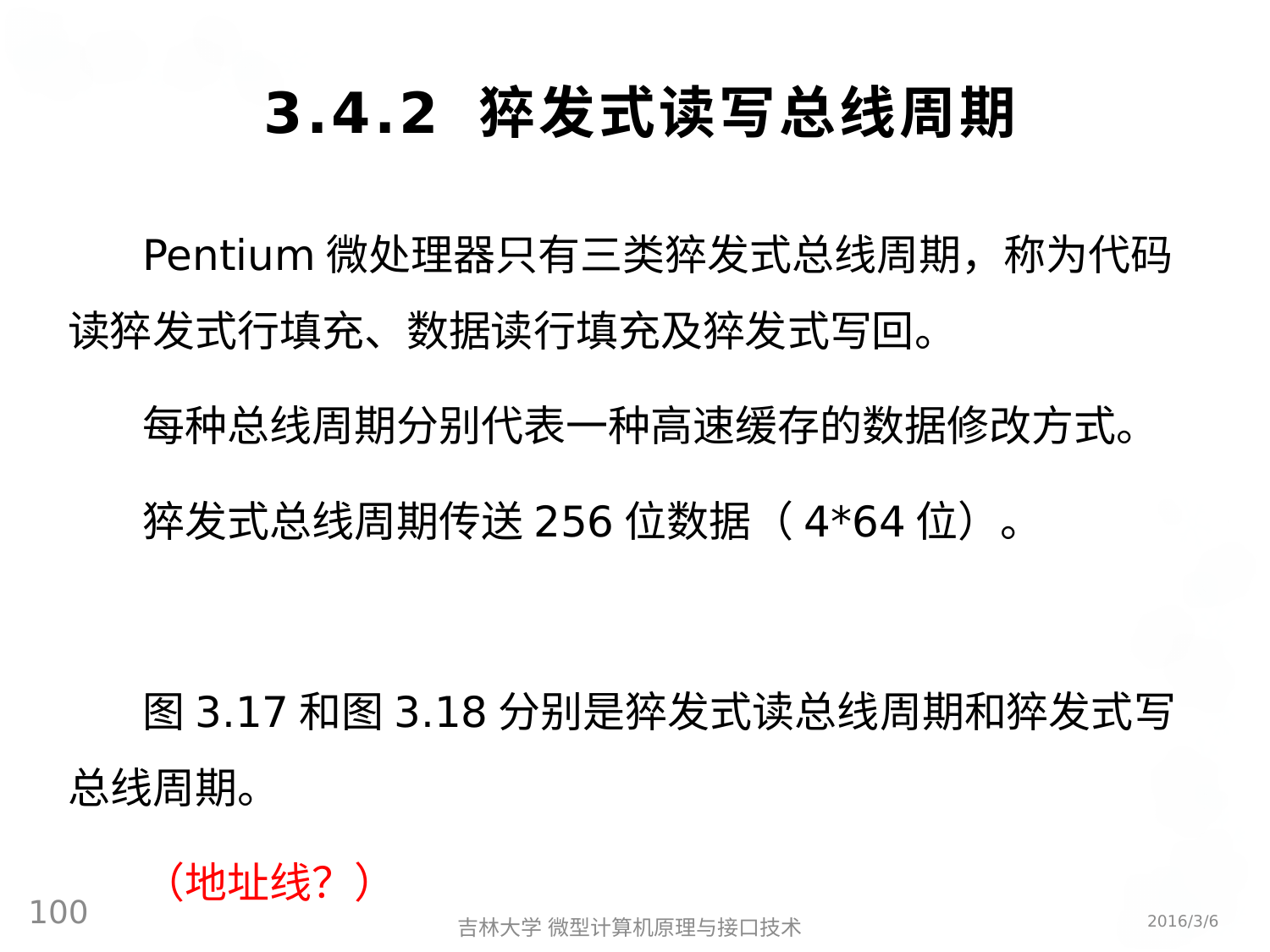

# 3.4.2 猝发式读写总线周期
Pentium微处理器只有三类猝发式总线周期，称为代码读猝发式行填充、数据读行填充及猝发式写回。
每种总线周期分别代表一种高速缓存的数据修改方式。
猝发式总线周期传送256位数据（4*64位）。

图3.17和图3.18分别是猝发式读总线周期和猝发式写总线周期。
（地址线？）
100
2016/3/6
吉林大学 微型计算机原理与接口技术